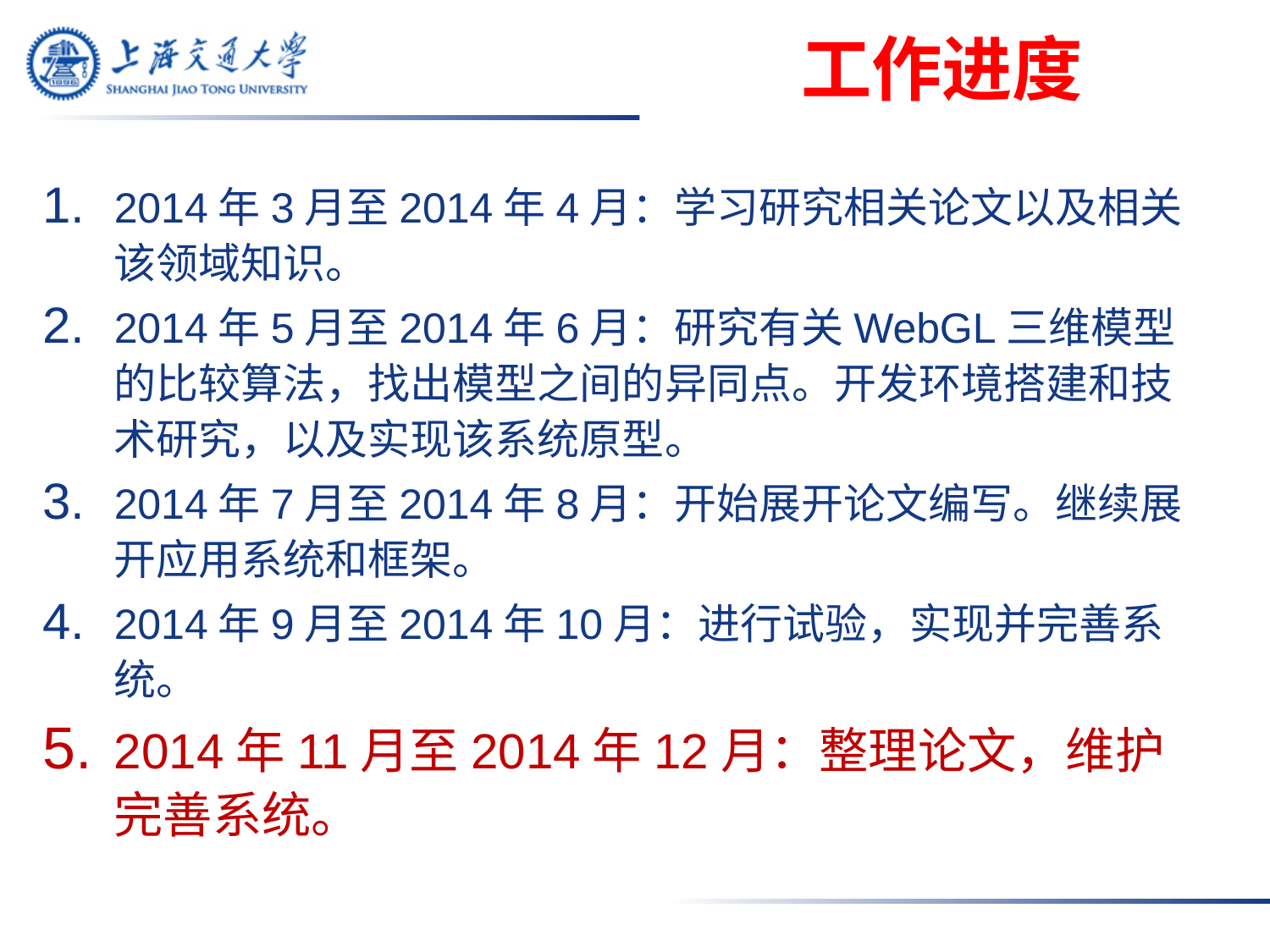

# 工作进度
2014年3月至2014年4月：学习研究相关论文以及相关该领域知识。
2014年5月至2014年6月：研究有关WebGL三维模型的比较算法，找出模型之间的异同点。开发环境搭建和技术研究，以及实现该系统原型。
2014年7月至2014年8月：开始展开论文编写。继续展开应用系统和框架。
2014年9月至2014年10月：进行试验，实现并完善系统。
2014年11月至2014年12月：整理论文，维护完善系统。